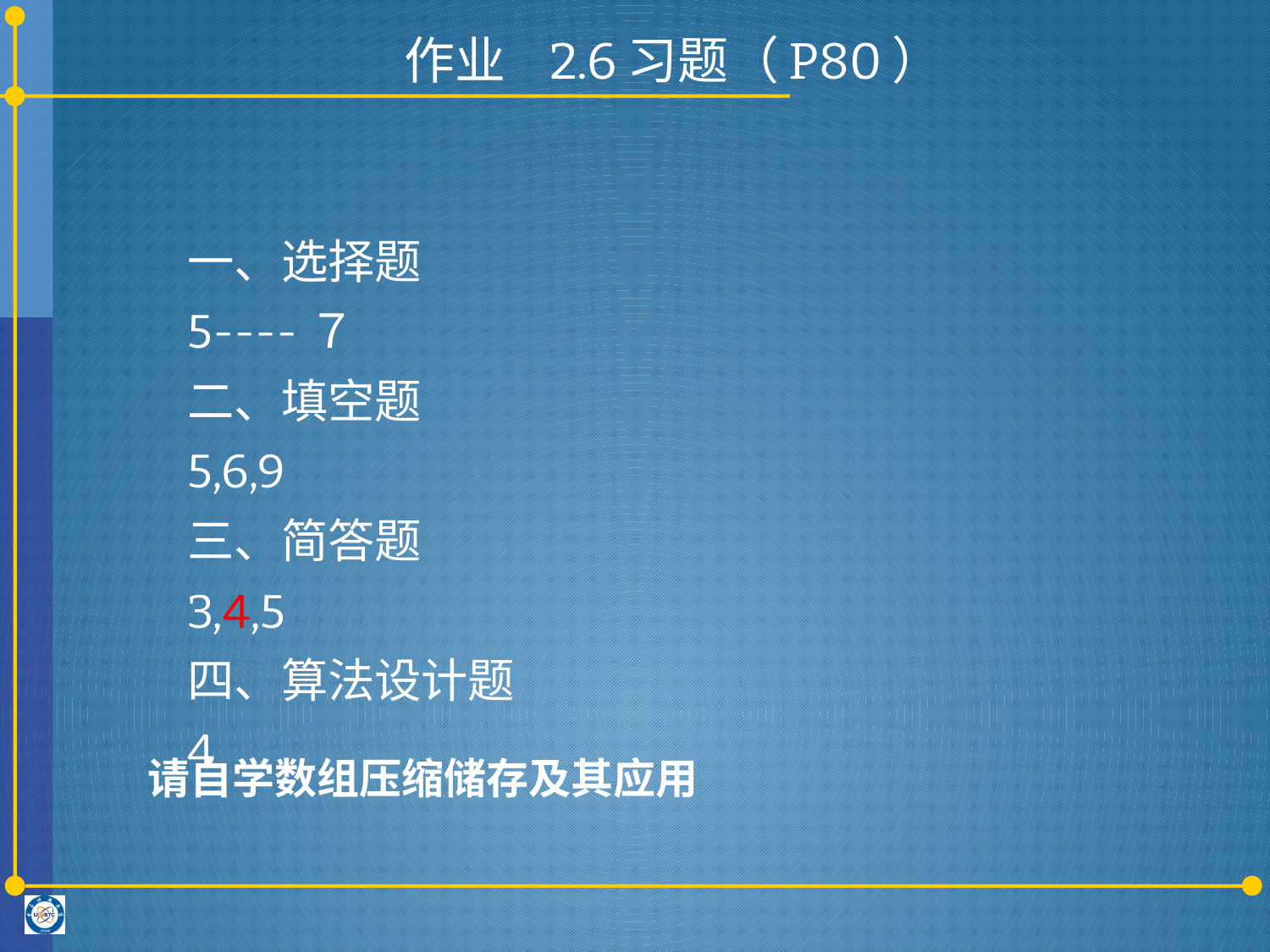

# 作业   2.6习题（P80）

一、选择题
5----７
二、填空题
5,6,9
三、简答题
3,4,5
四、算法设计题
4
请自学数组压缩储存及其应用